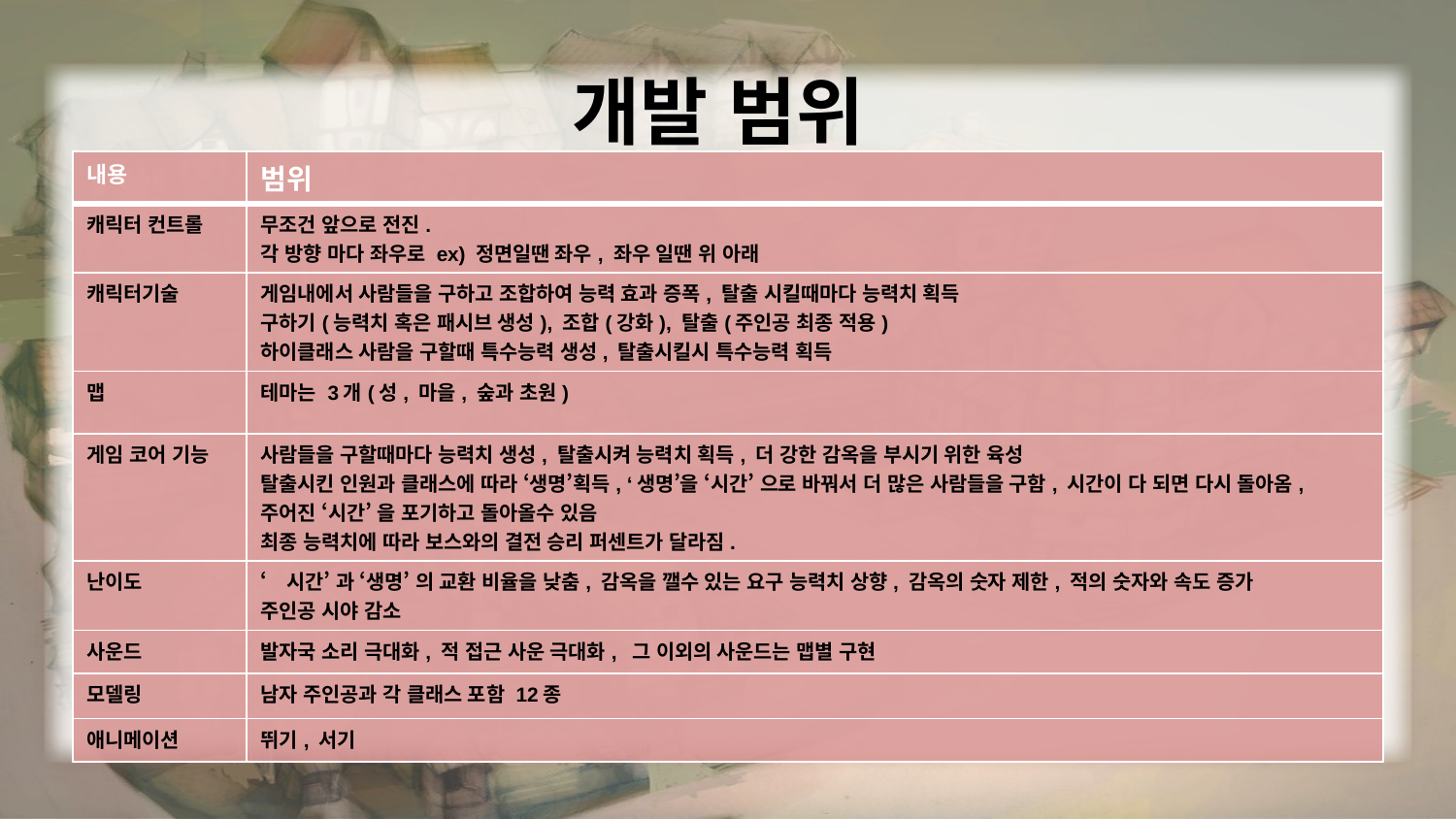

# 개발 범위

| 내용 | 범위 |
| --- | --- |
| 캐릭터 컨트롤 | 무조건 앞으로 전진. 각 방향 마다 좌우로 ex) 정면일땐 좌우, 좌우 일땐 위 아래 |
| 캐릭터기술 | 게임내에서 사람들을 구하고 조합하여 능력 효과 증폭, 탈출 시킬때마다 능력치 획득 구하기(능력치 혹은 패시브 생성), 조합(강화), 탈출(주인공 최종 적용) 하이클래스 사람을 구할때 특수능력 생성, 탈출시킬시 특수능력 획득 |
| 맵 | 테마는 3개(성, 마을, 숲과 초원) |
| 게임 코어 기능 | 사람들을 구할때마다 능력치 생성, 탈출시켜 능력치 획득, 더 강한 감옥을 부시기 위한 육성 탈출시킨 인원과 클래스에 따라 ‘생명’획득, ‘생명’을 ‘시간’ 으로 바꿔서 더 많은 사람들을 구함, 시간이 다 되면 다시 돌아옴, 주어진 ‘시간’ 을 포기하고 돌아올수 있음 최종 능력치에 따라 보스와의 결전 승리 퍼센트가 달라짐. |
| 난이도 | ‘시간’ 과 ‘생명’ 의 교환 비율을 낮춤, 감옥을 깰수 있는 요구 능력치 상향, 감옥의 숫자 제한, 적의 숫자와 속도 증가 주인공 시야 감소 |
| 사운드 | 발자국 소리 극대화, 적 접근 사운 극대화, 그 이외의 사운드는 맵별 구현 |
| 모델링 | 남자 주인공과 각 클래스 포함 12종 |
| 애니메이션 | 뛰기, 서기 |